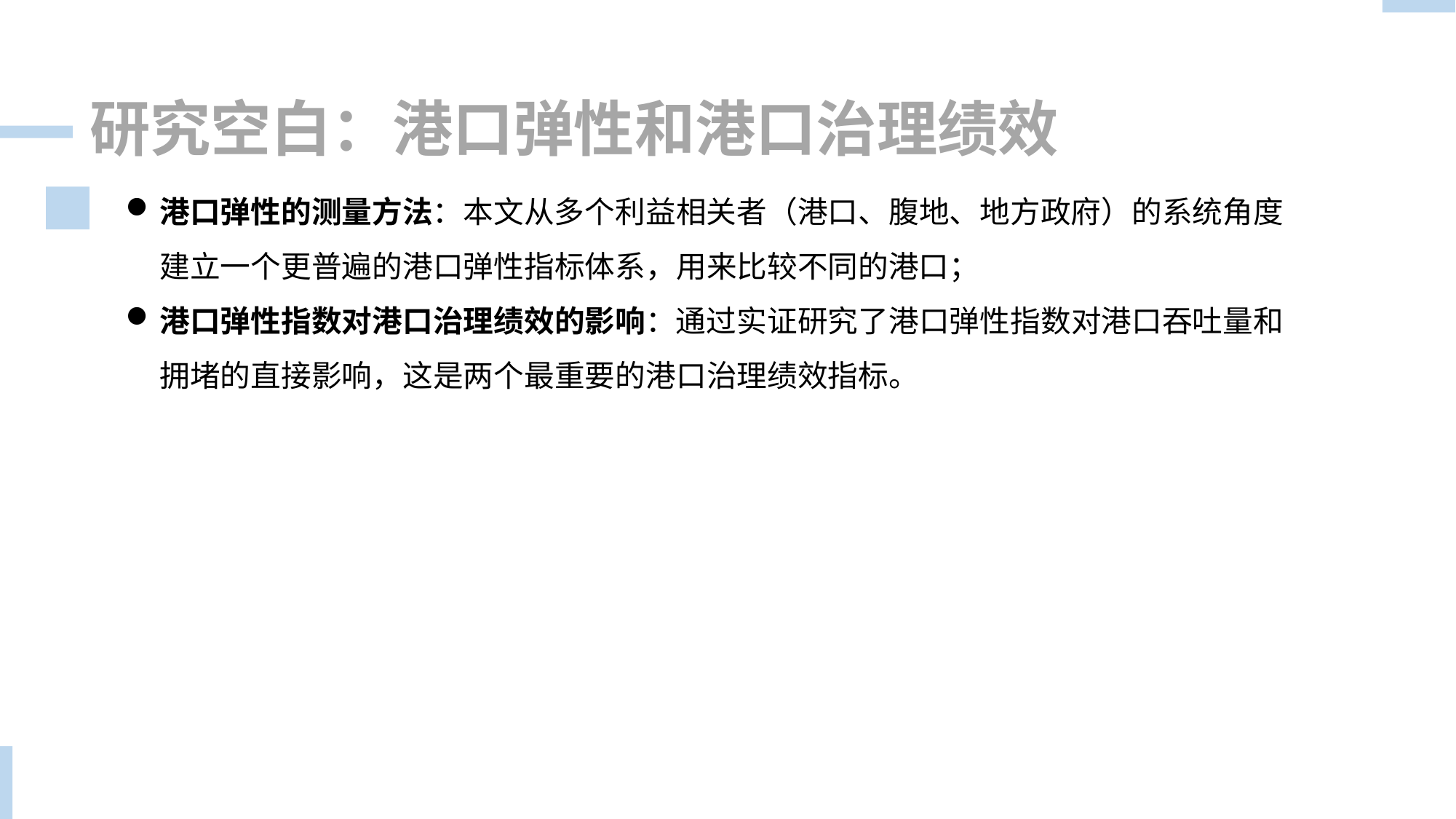

研究空白：港口弹性和港口治理绩效
港口弹性的测量方法：本文从多个利益相关者（港口、腹地、地方政府）的系统角度建立一个更普遍的港口弹性指标体系，用来比较不同的港口；
港口弹性指数对港口治理绩效的影响：通过实证研究了港口弹性指数对港口吞吐量和拥堵的直接影响，这是两个最重要的港口治理绩效指标。